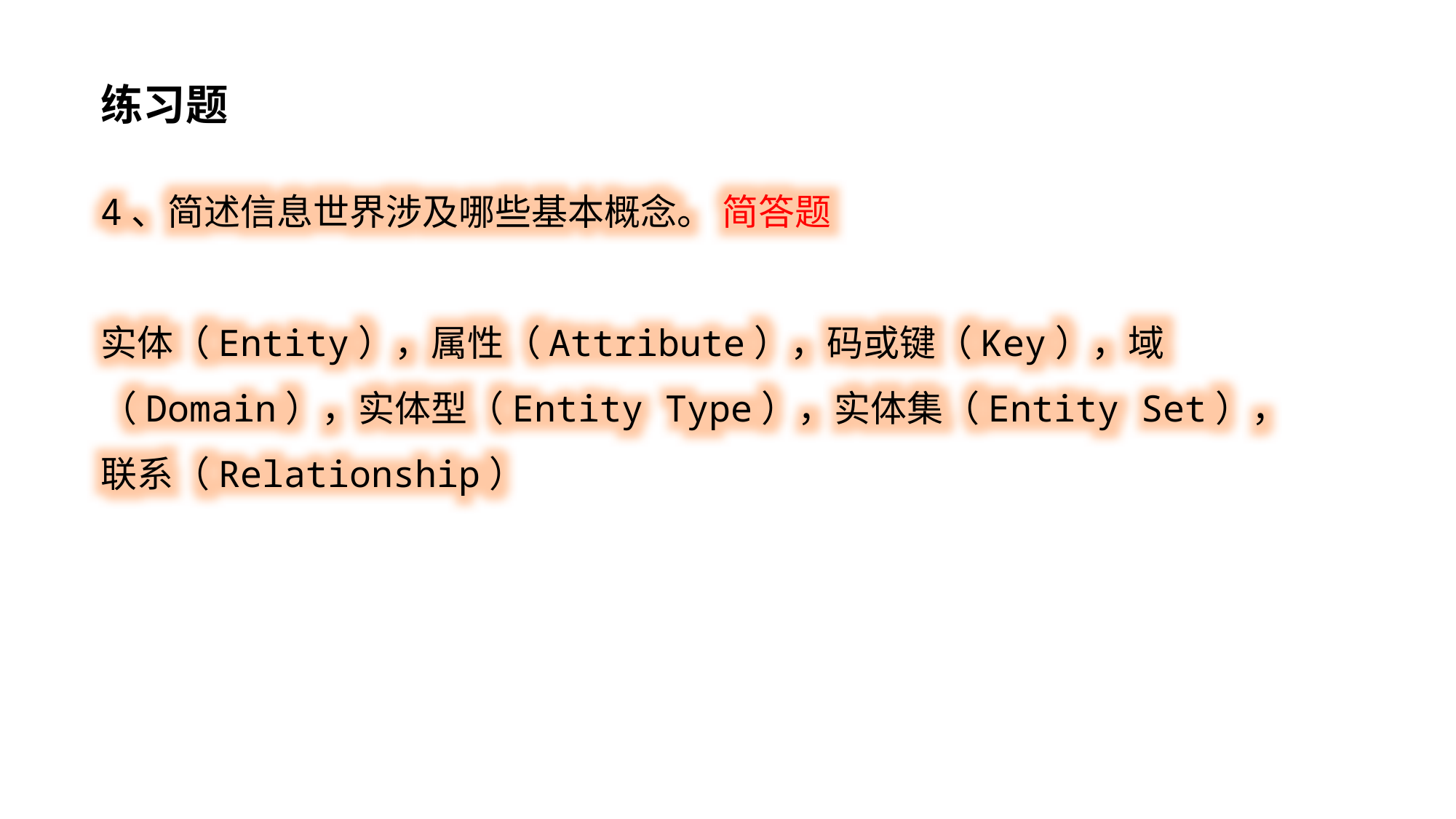

练习题
4、简述信息世界涉及哪些基本概念。 简答题

实体（Entity），属性（Attribute），码或键（Key），域（Domain），实体型（Entity Type），实体集（Entity Set），联系（Relationship）